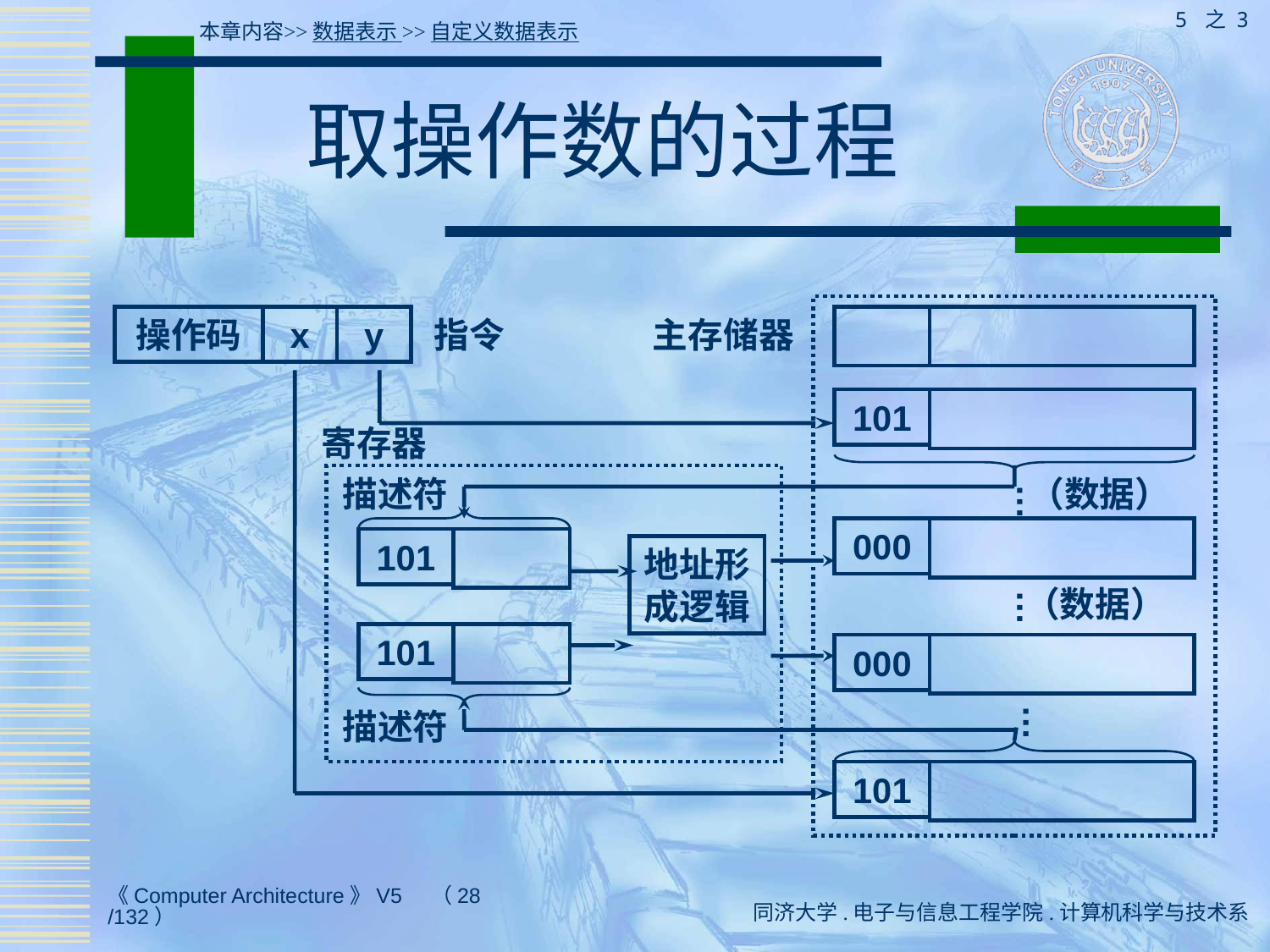

5 之 3
本章内容>>数据表示 >>自定义数据表示
# 取操作数的过程

操作码
x
y
指令
主存储器

101

寄存器

描述符

（数据）

…

000

101

地址形成逻辑

（数据）
…

101

000

…
描述符

101